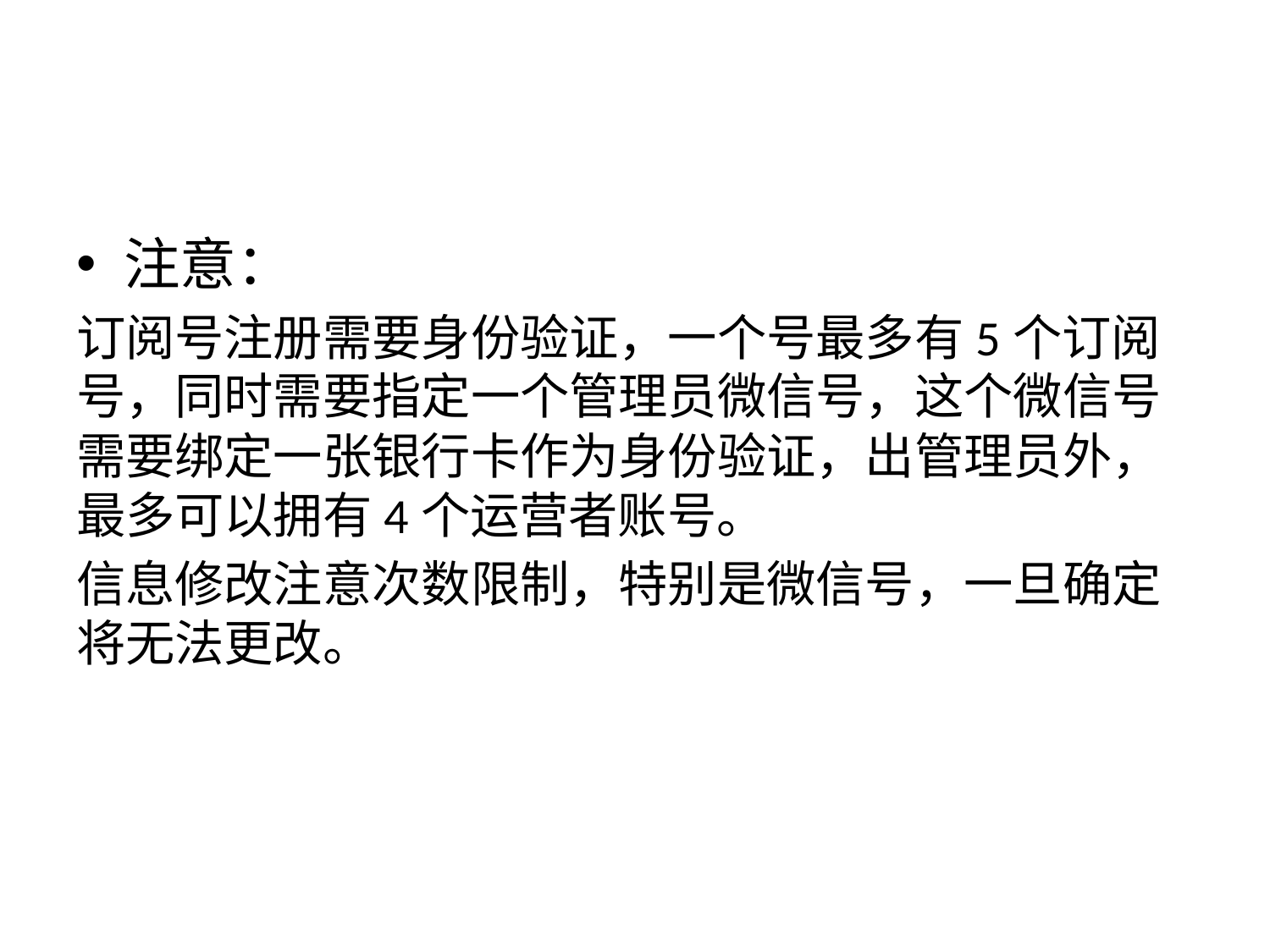

#
注意：
订阅号注册需要身份验证，一个号最多有5个订阅号，同时需要指定一个管理员微信号，这个微信号需要绑定一张银行卡作为身份验证，出管理员外，最多可以拥有4个运营者账号。
信息修改注意次数限制，特别是微信号，一旦确定将无法更改。